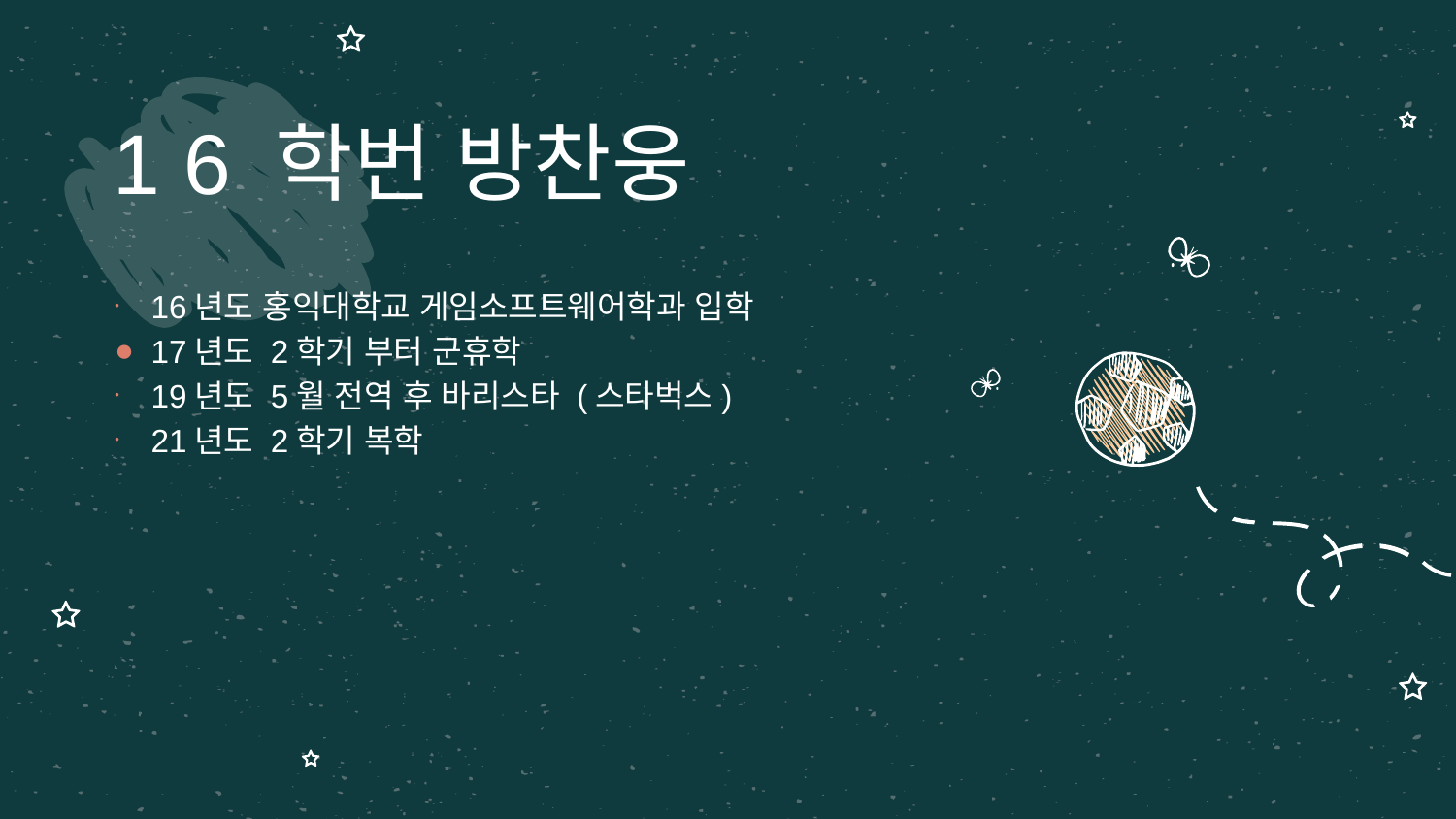

# 1 6 학번 방찬웅

16년도 홍익대학교 게임소프트웨어학과 입학
17년도 2학기 부터 군휴학
19년도 5월 전역 후 바리스타 (스타벅스)
21년도 2학기 복학